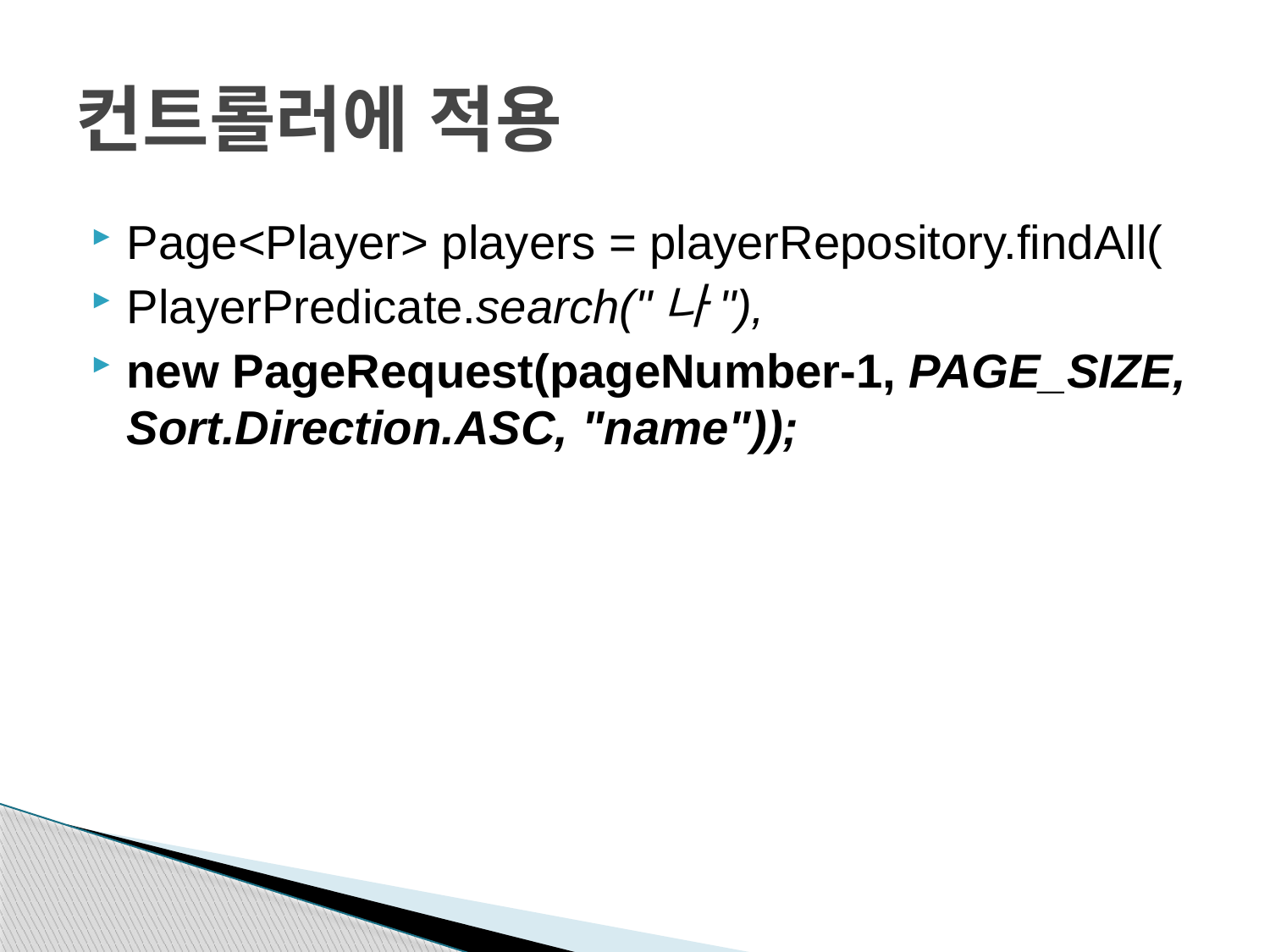

# 컨트롤러에 적용
Page<Player> players = playerRepository.findAll(
PlayerPredicate.search("나"),
new PageRequest(pageNumber-1, PAGE_SIZE, Sort.Direction.ASC, "name"));